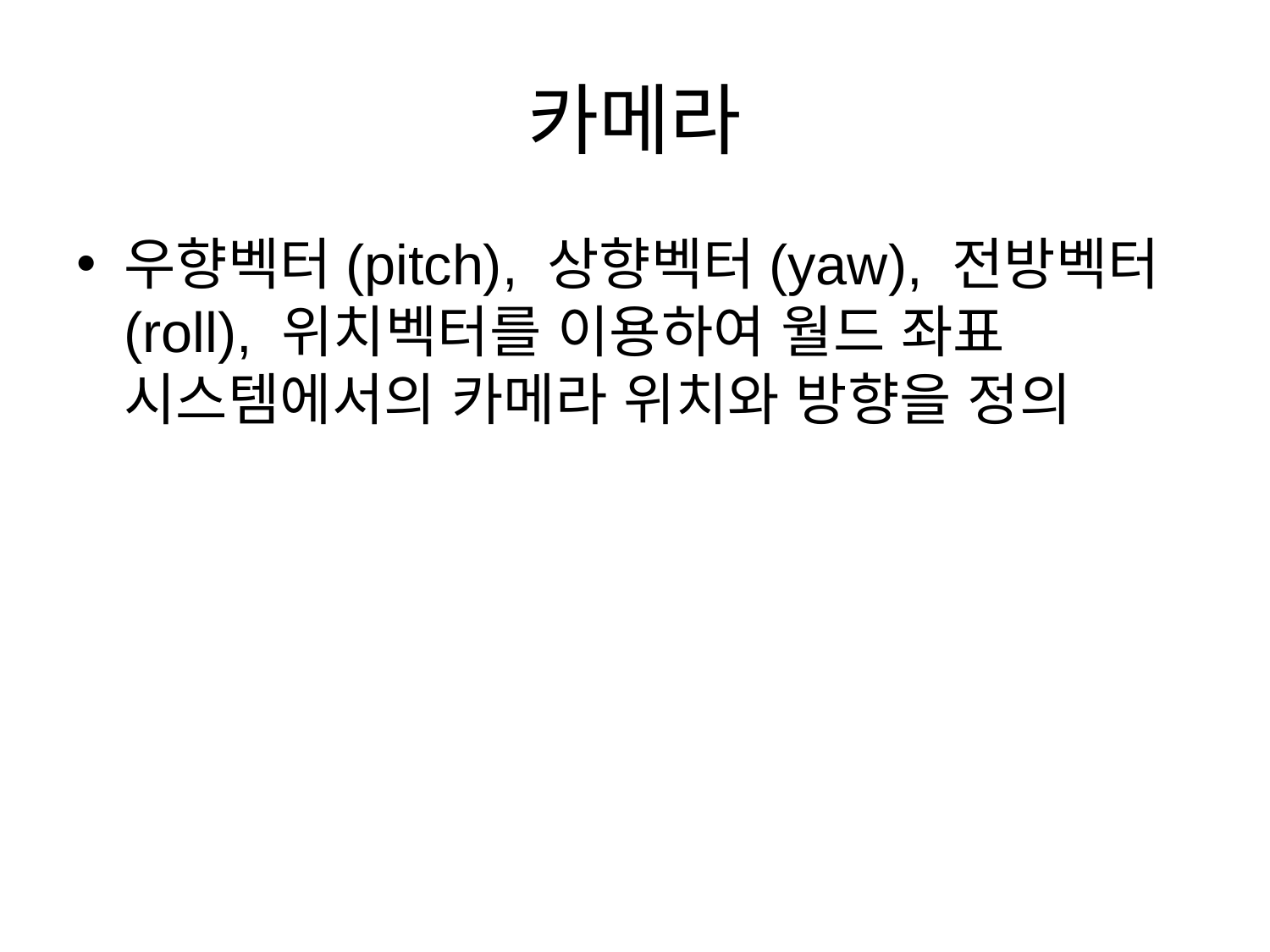

# 카메라
우향벡터(pitch), 상향벡터(yaw), 전방벡터(roll), 위치벡터를 이용하여 월드 좌표 시스템에서의 카메라 위치와 방향을 정의